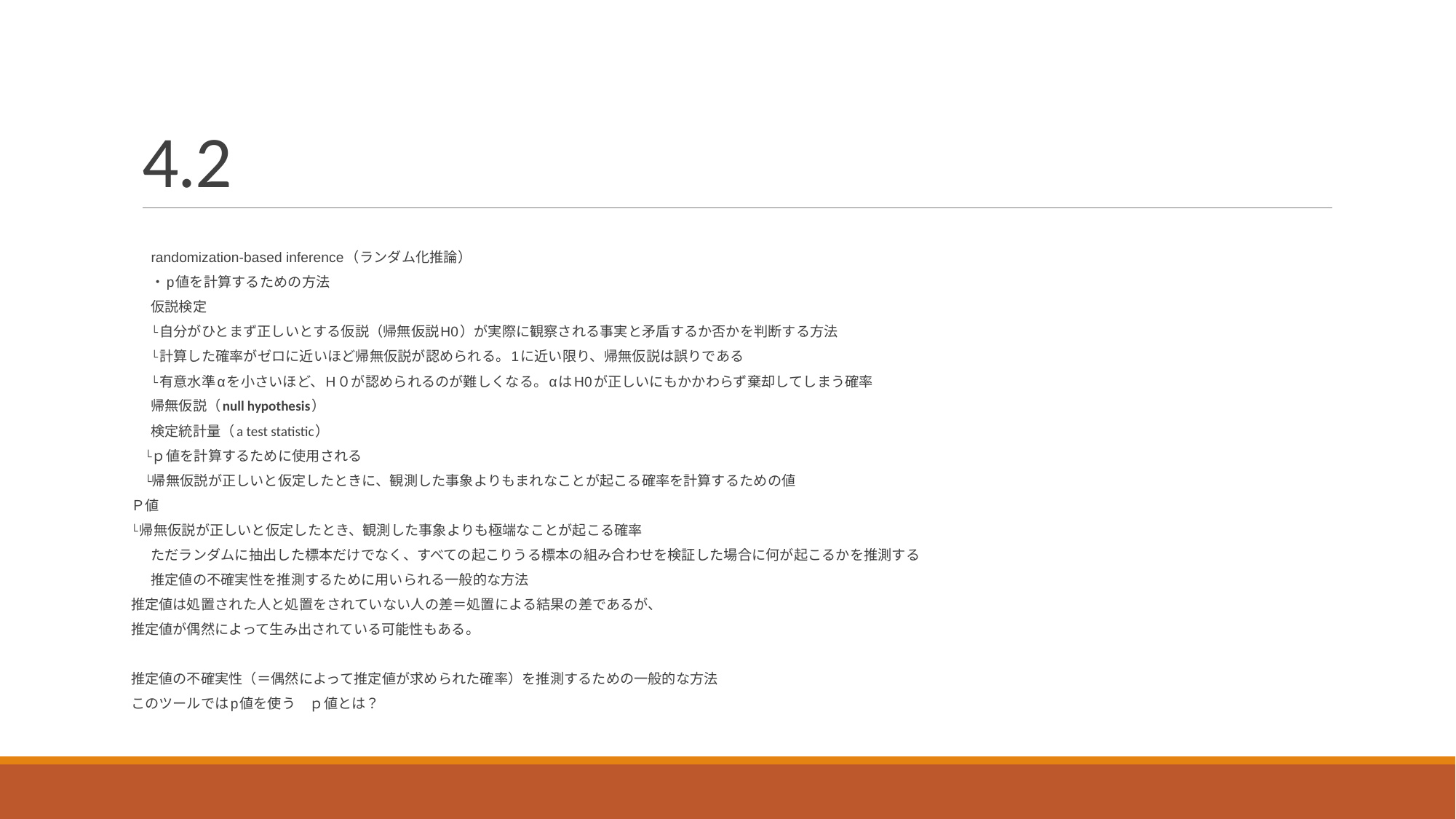

# 4.2
randomization-based inference（ランダム化推論）
・p値を計算するための方法
仮説検定
└自分がひとまず正しいとする仮説（帰無仮説H0）が実際に観察される事実と矛盾するか否かを判断する方法
└計算した確率がゼロに近いほど帰無仮説が認められる。1に近い限り、帰無仮説は誤りである
└有意水準αを小さいほど、H０が認められるのが難しくなる。αはH0が正しいにもかかわらず棄却してしまう確率
帰無仮説（null hypothesis）
検定統計量（a test statistic）
　└ｐ値を計算するために使用される
　└帰無仮説が正しいと仮定したときに、観測した事象よりもまれなことが起こる確率を計算するための値
Ｐ値
└帰無仮説が正しいと仮定したとき、観測した事象よりも極端なことが起こる確率
ただランダムに抽出した標本だけでなく、すべての起こりうる標本の組み合わせを検証した場合に何が起こるかを推測する
推定値の不確実性を推測するために用いられる一般的な方法
推定値は処置された人と処置をされていない人の差＝処置による結果の差であるが、
推定値が偶然によって生み出されている可能性もある。

推定値の不確実性（＝偶然によって推定値が求められた確率）を推測するための一般的な方法
このツールではp値を使う　ｐ値とは？